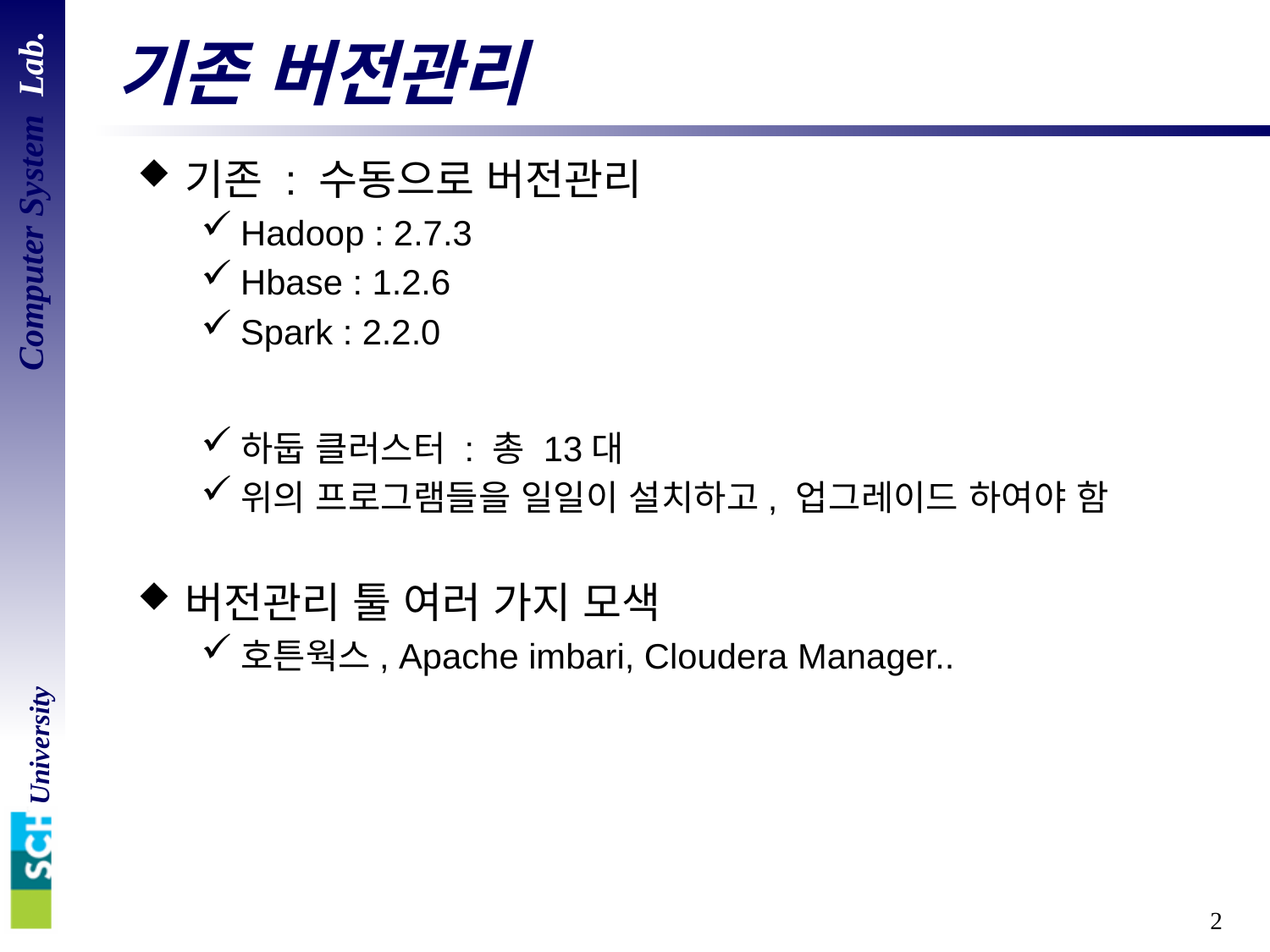

# 기존 버전관리
기존 : 수동으로 버전관리
Hadoop : 2.7.3
Hbase : 1.2.6
Spark : 2.2.0

하둡 클러스터 : 총 13대
위의 프로그램들을 일일이 설치하고, 업그레이드 하여야 함

버전관리 툴 여러 가지 모색
호튼웍스, Apache imbari, Cloudera Manager..